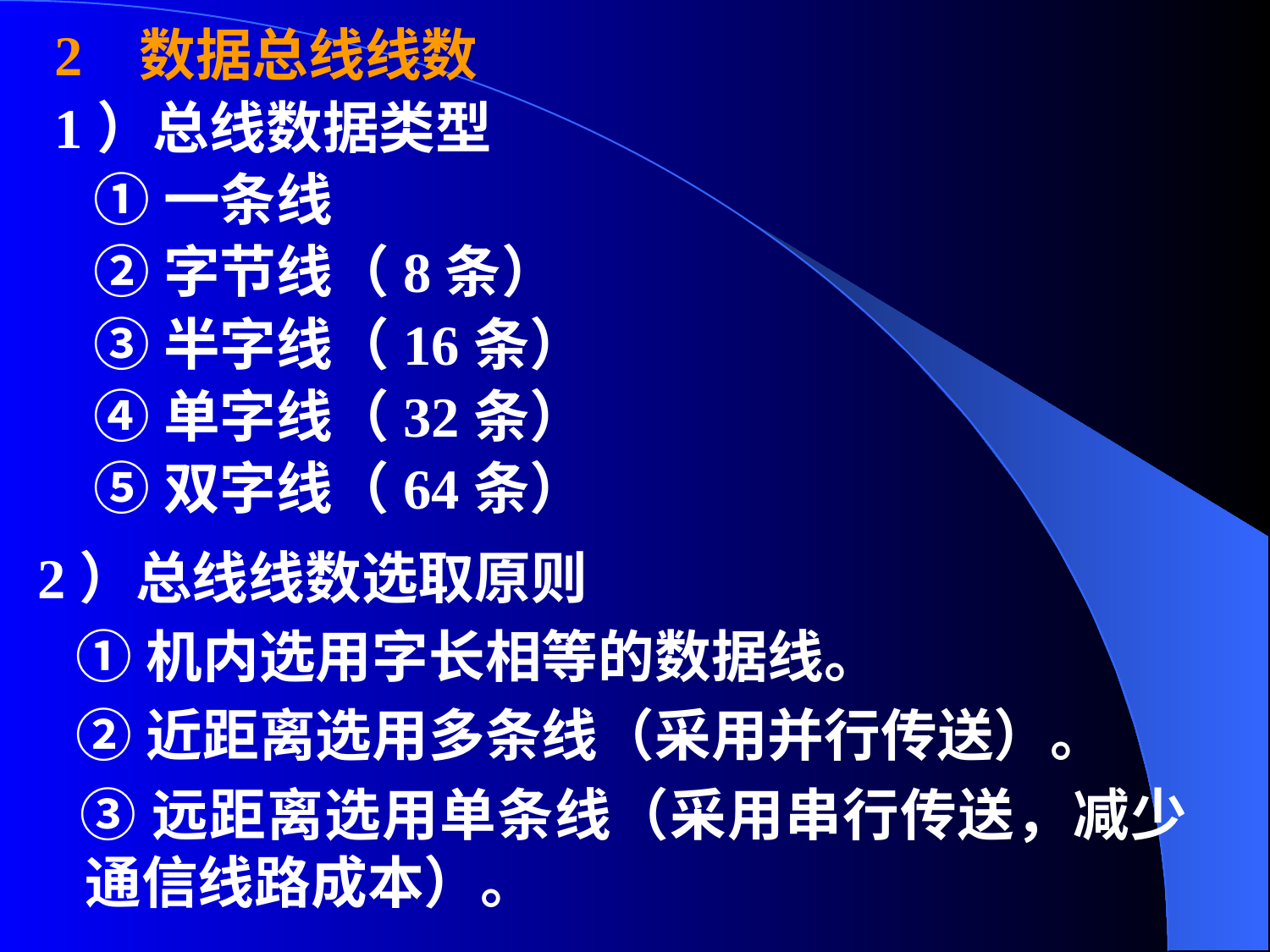

2   数据总线线数
1）总线数据类型
   ①一条线
   ②字节线（8条）
   ③半字线（16条）
   ④单字线（32条）
   ⑤双字线（64条）
2）总线线数选取原则
   ①机内选用字长相等的数据线。
   ②近距离选用多条线（采用并行传送）。
   ③远距离选用单条线（采用串行传送，减少通信线路成本）。
35